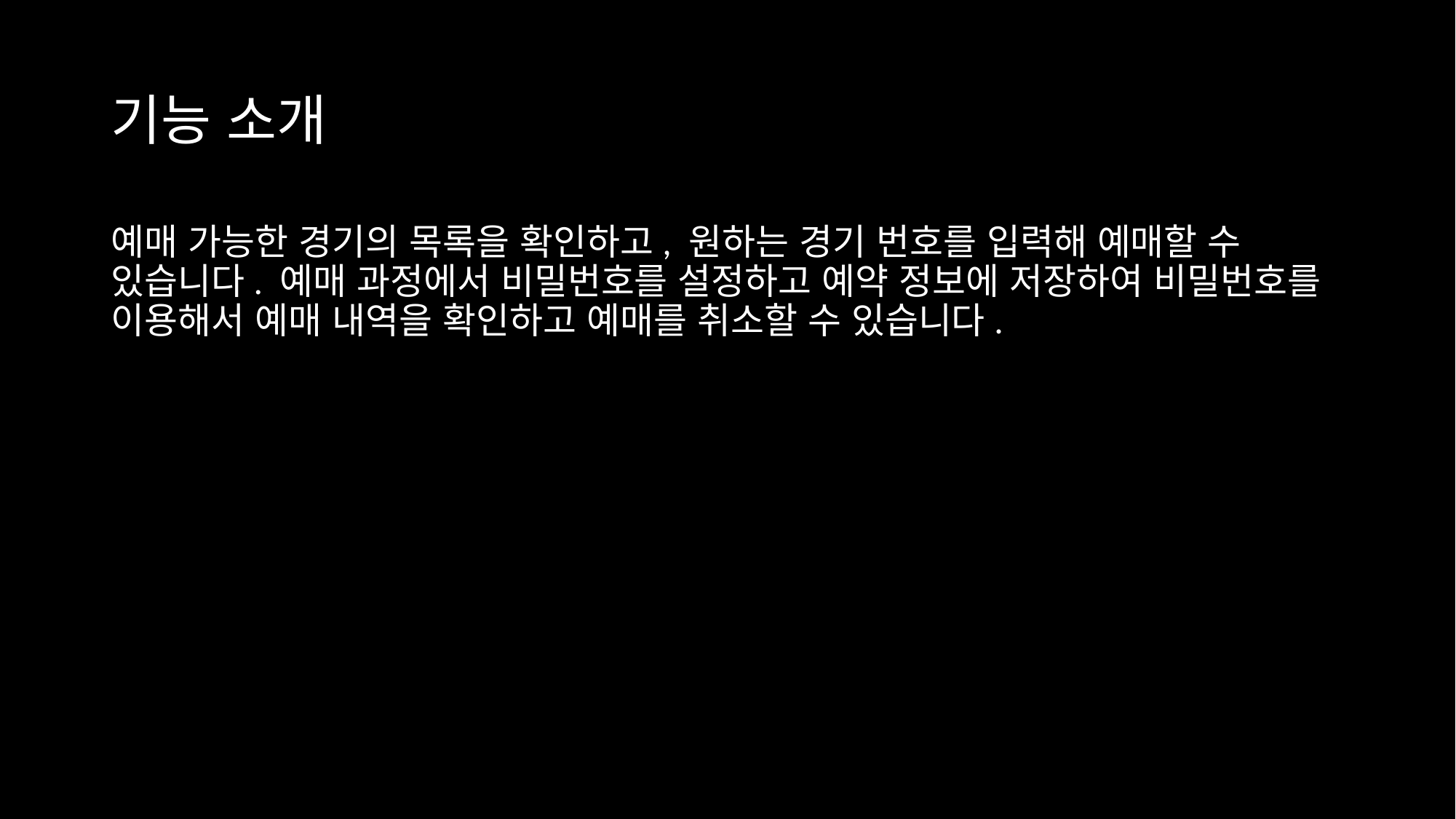

# 기능 소개
예매 가능한 경기의 목록을 확인하고, 원하는 경기 번호를 입력해 예매할 수 있습니다. 예매 과정에서 비밀번호를 설정하고 예약 정보에 저장하여 비밀번호를 이용해서 예매 내역을 확인하고 예매를 취소할 수 있습니다.